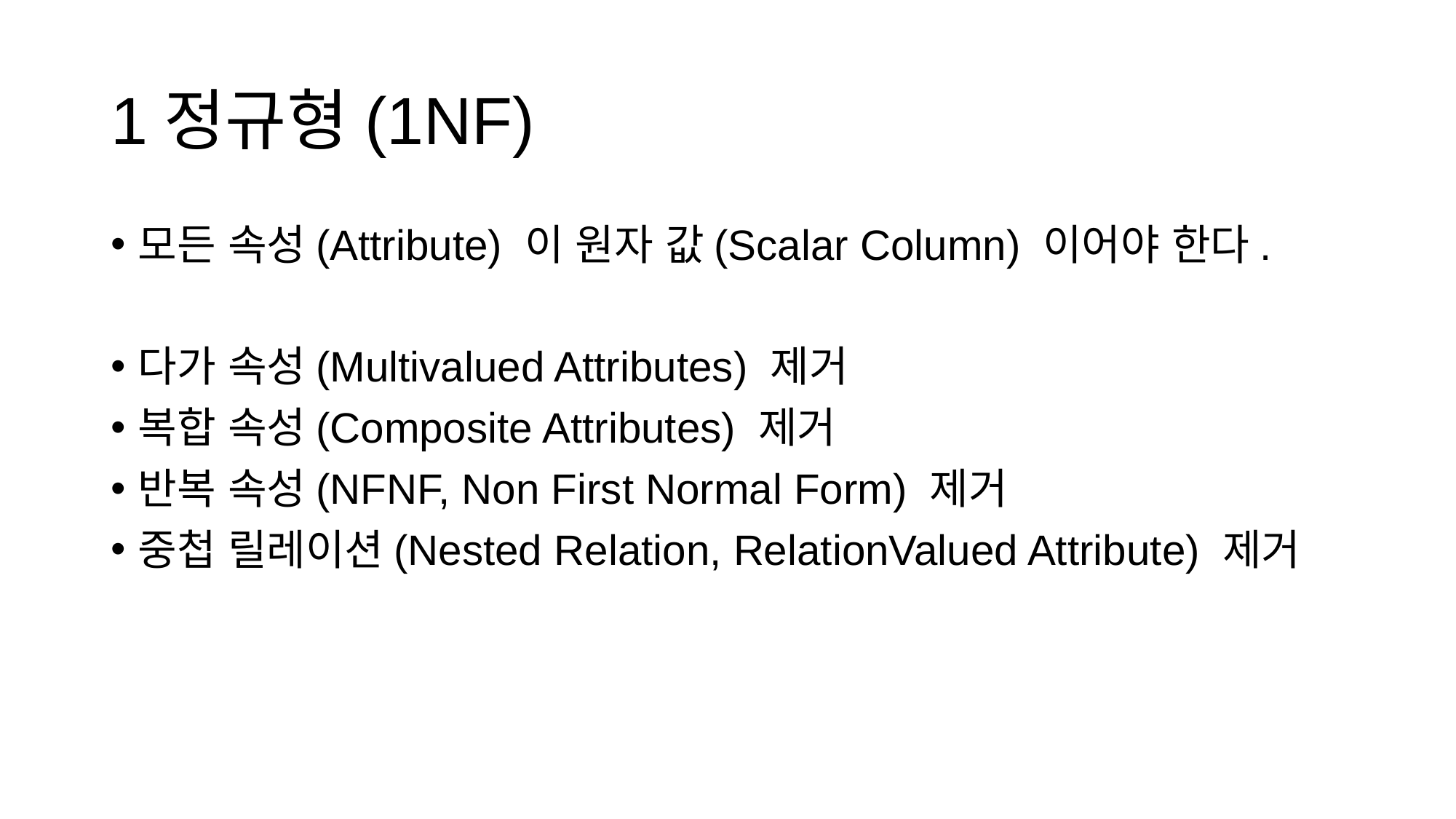

# 1정규형(1NF)
모든 속성(Attribute) 이 원자 값(Scalar Column) 이어야 한다.

다가 속성(Multivalued Attributes) 제거
복합 속성(Composite Attributes) 제거
반복 속성(NFNF, Non First Normal Form) 제거
중첩 릴레이션(Nested Relation, RelationValued Attribute) 제거